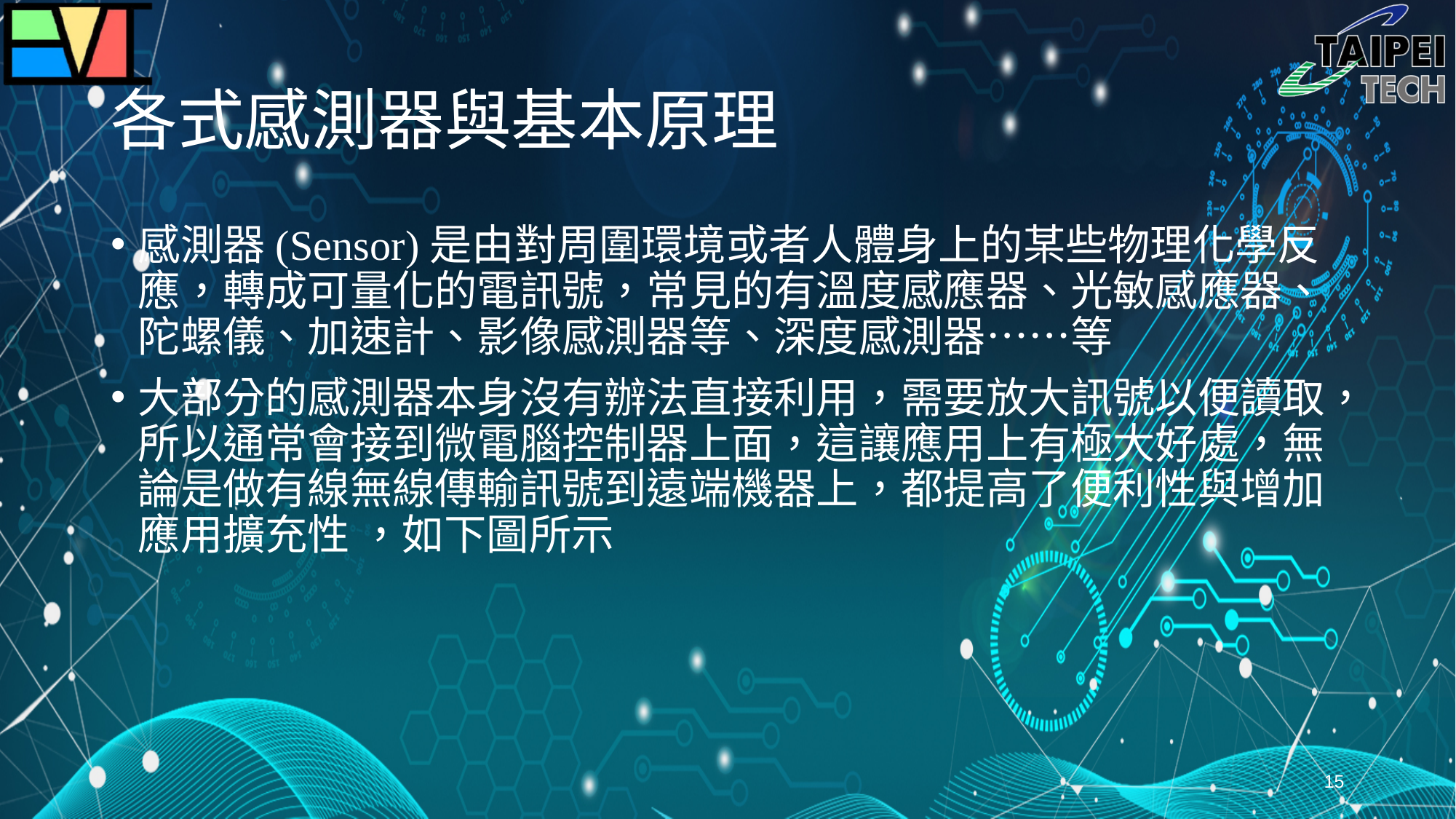

# 各式感測器與基本原理
感測器(Sensor)是由對周圍環境或者人體身上的某些物理化學反應，轉成可量化的電訊號，常見的有溫度感應器、光敏感應器、陀螺儀、加速計、影像感測器等、深度感測器……等
大部分的感測器本身沒有辦法直接利用，需要放大訊號以便讀取，所以通常會接到微電腦控制器上面，這讓應用上有極大好處，無論是做有線無線傳輸訊號到遠端機器上，都提高了便利性與增加應用擴充性 ，如下圖所示
15